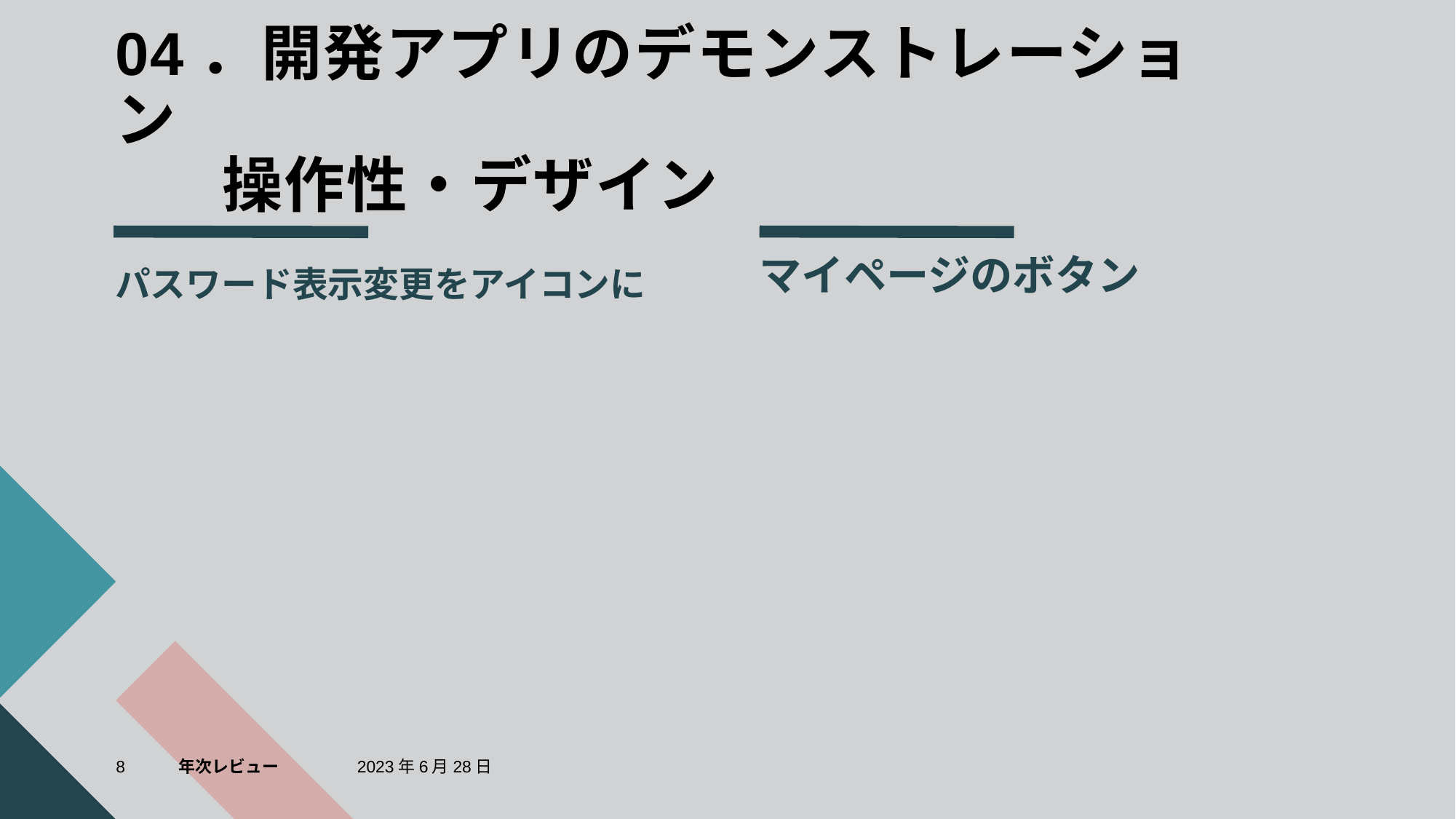

# 04．開発アプリのデモンストレーション 操作性・デザイン
マイページのボタン

パスワード表示変更をアイコンに

8
年次レビュー
2023年6月28日